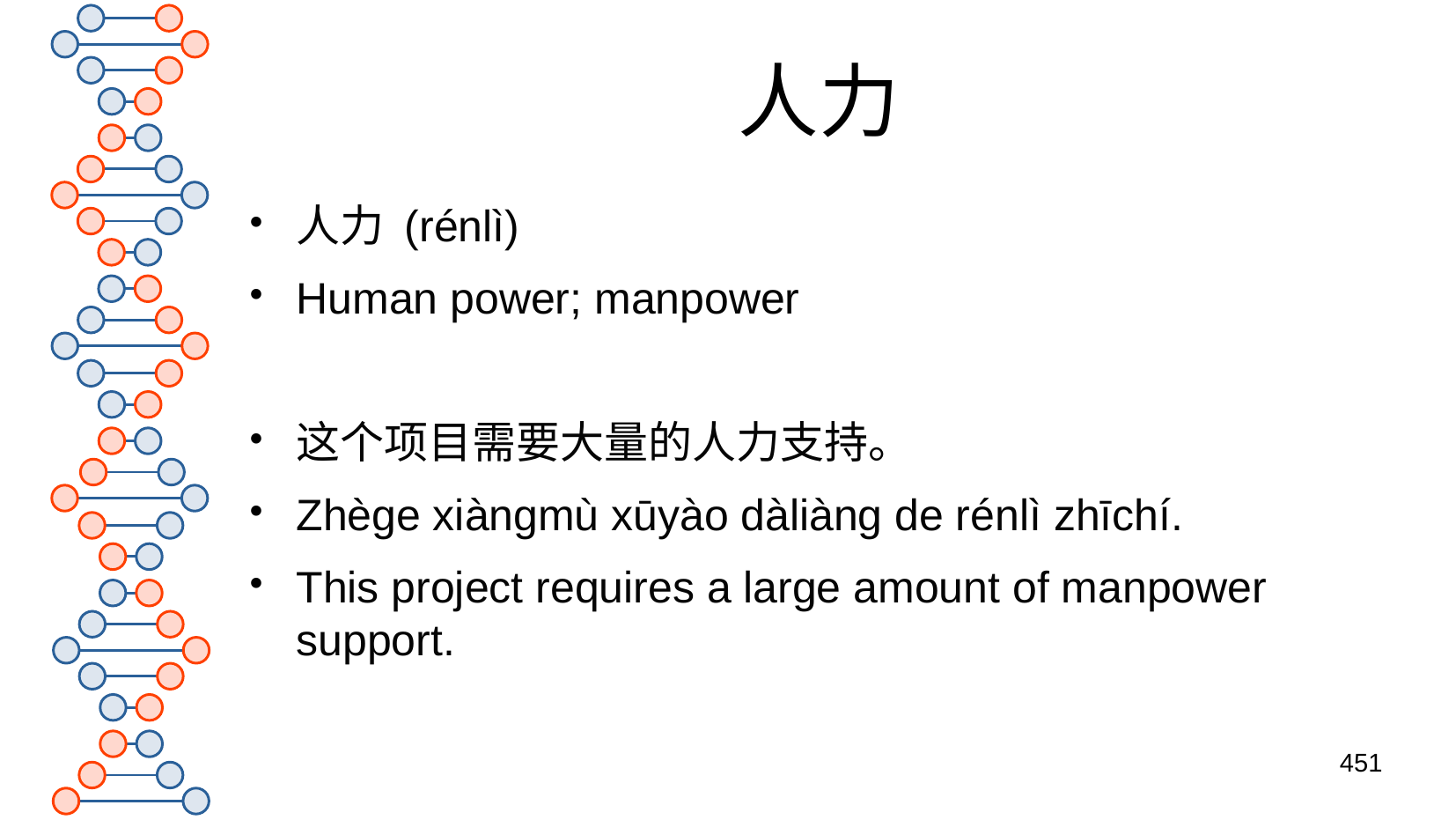

# 人力
人力 (rénlì)
Human power; manpower

这个项目需要大量的人力支持。
Zhège xiàngmù xūyào dàliàng de rénlì zhīchí.
This project requires a large amount of manpower support.

451